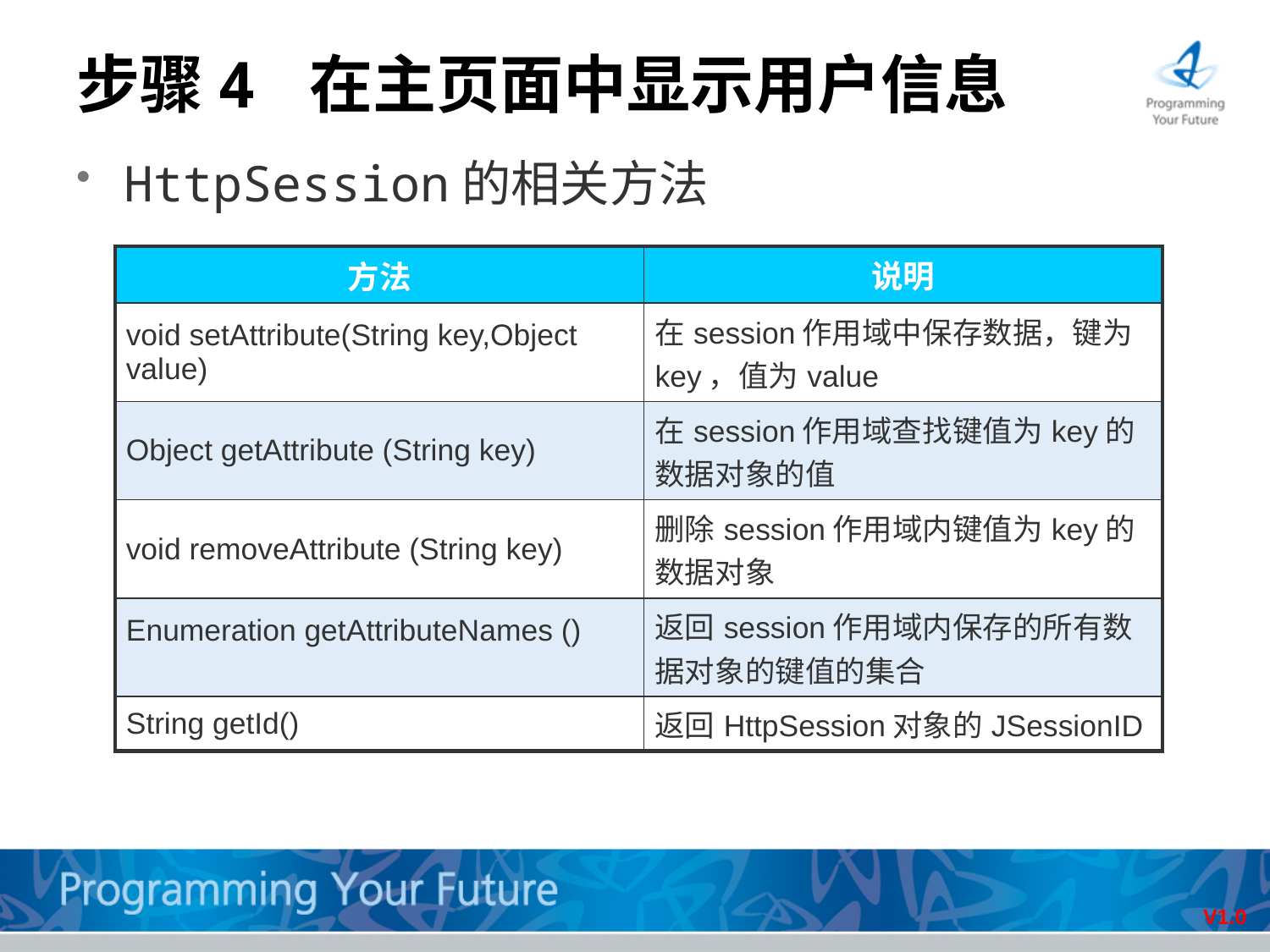

# 步骤4 在主页面中显示用户信息
HttpSession的相关方法
| 方法 | 说明 |
| --- | --- |
| void setAttribute(String key,Object value) | 在session作用域中保存数据，键为key，值为value |
| Object getAttribute (String key) | 在session作用域查找键值为key的数据对象的值 |
| void removeAttribute (String key) | 删除session作用域内键值为key的数据对象 |
| Enumeration getAttributeNames () | 返回session作用域内保存的所有数据对象的键值的集合 |
| String getId() | 返回HttpSession对象的JSessionID |